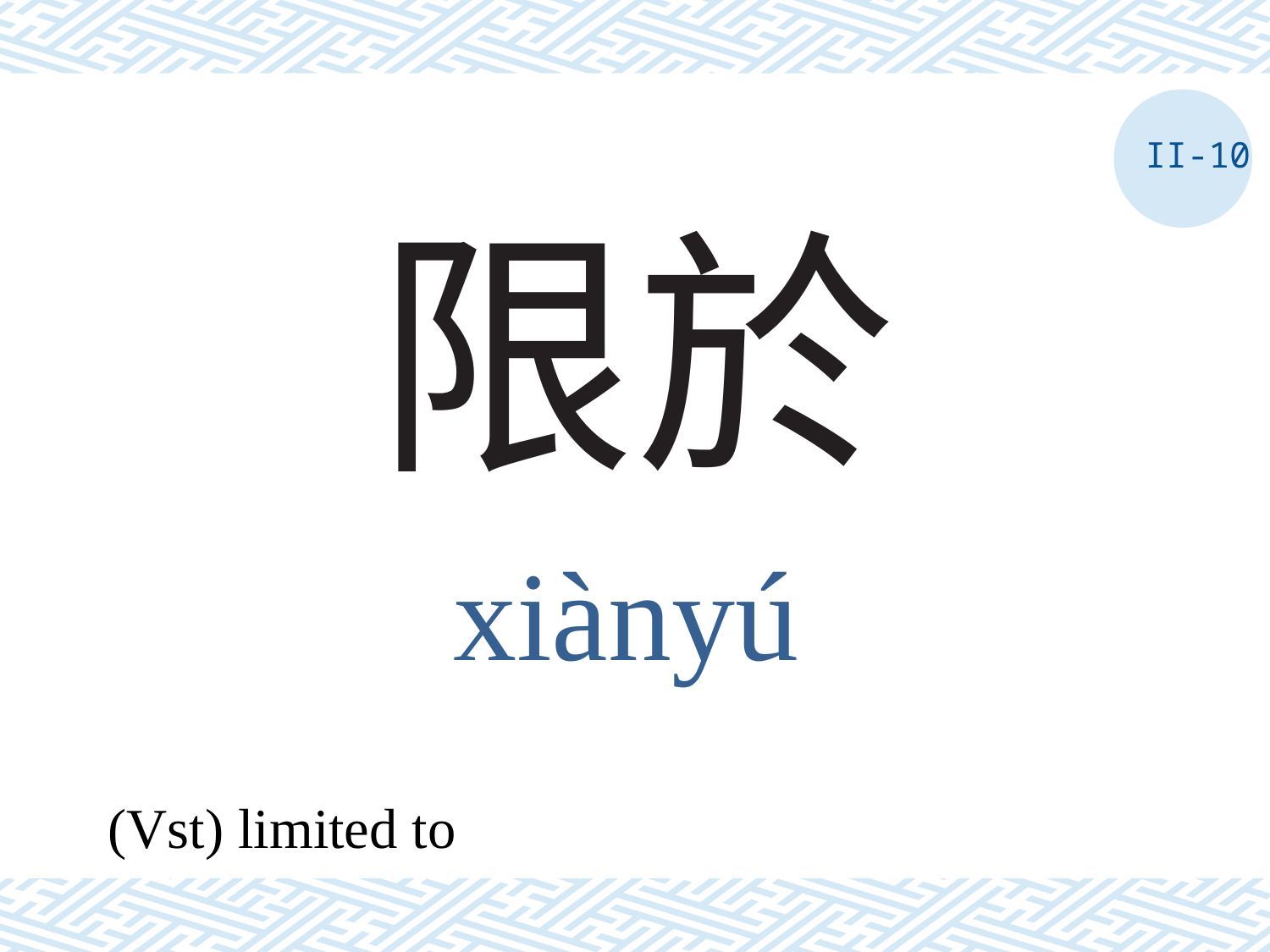

II-10

# 限於
xiànyú
(Vst) limited to